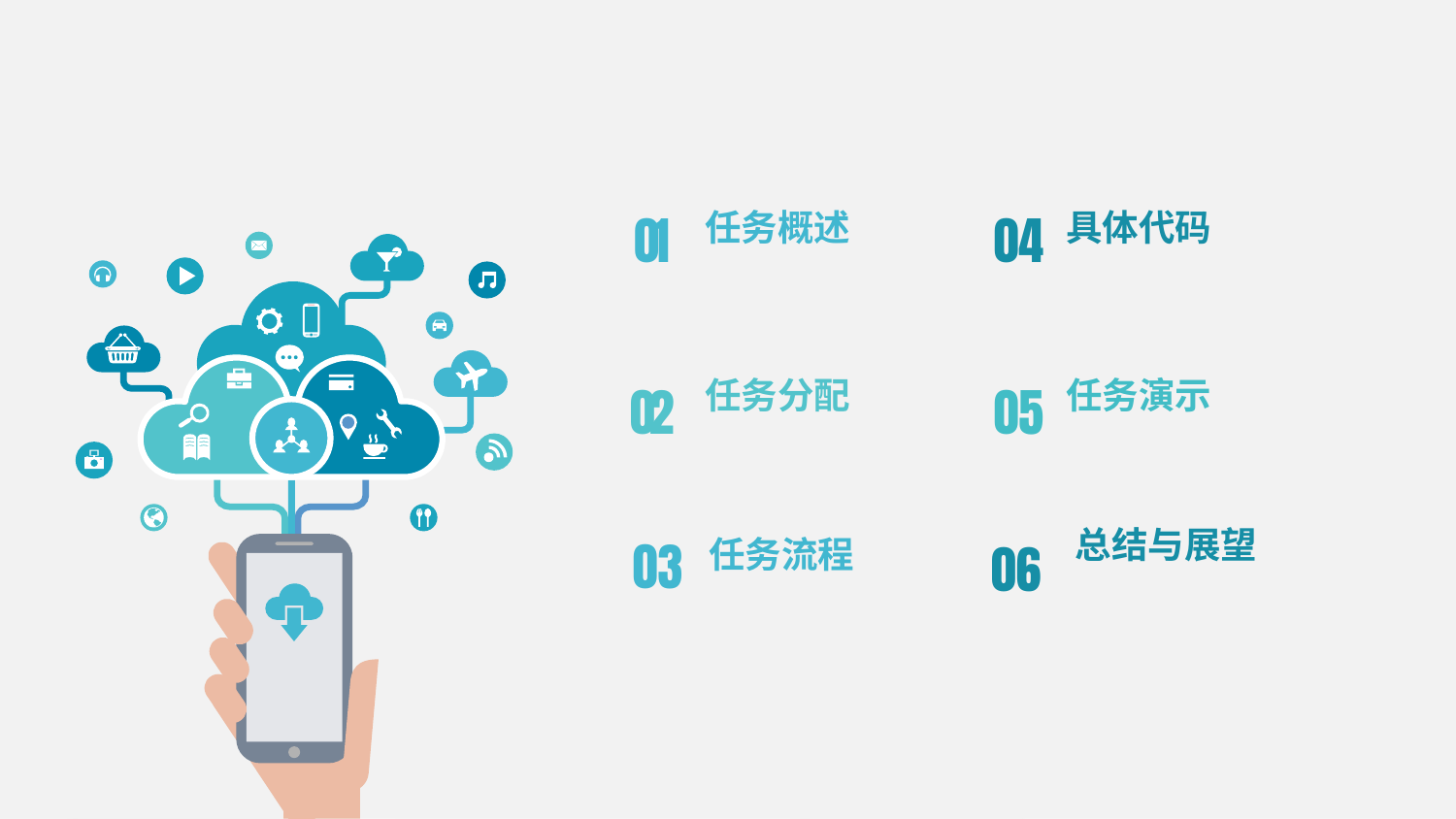

01
04
任务概述
具体代码

02
05
任务分配
任务演示
03
总结与展望
06
任务流程